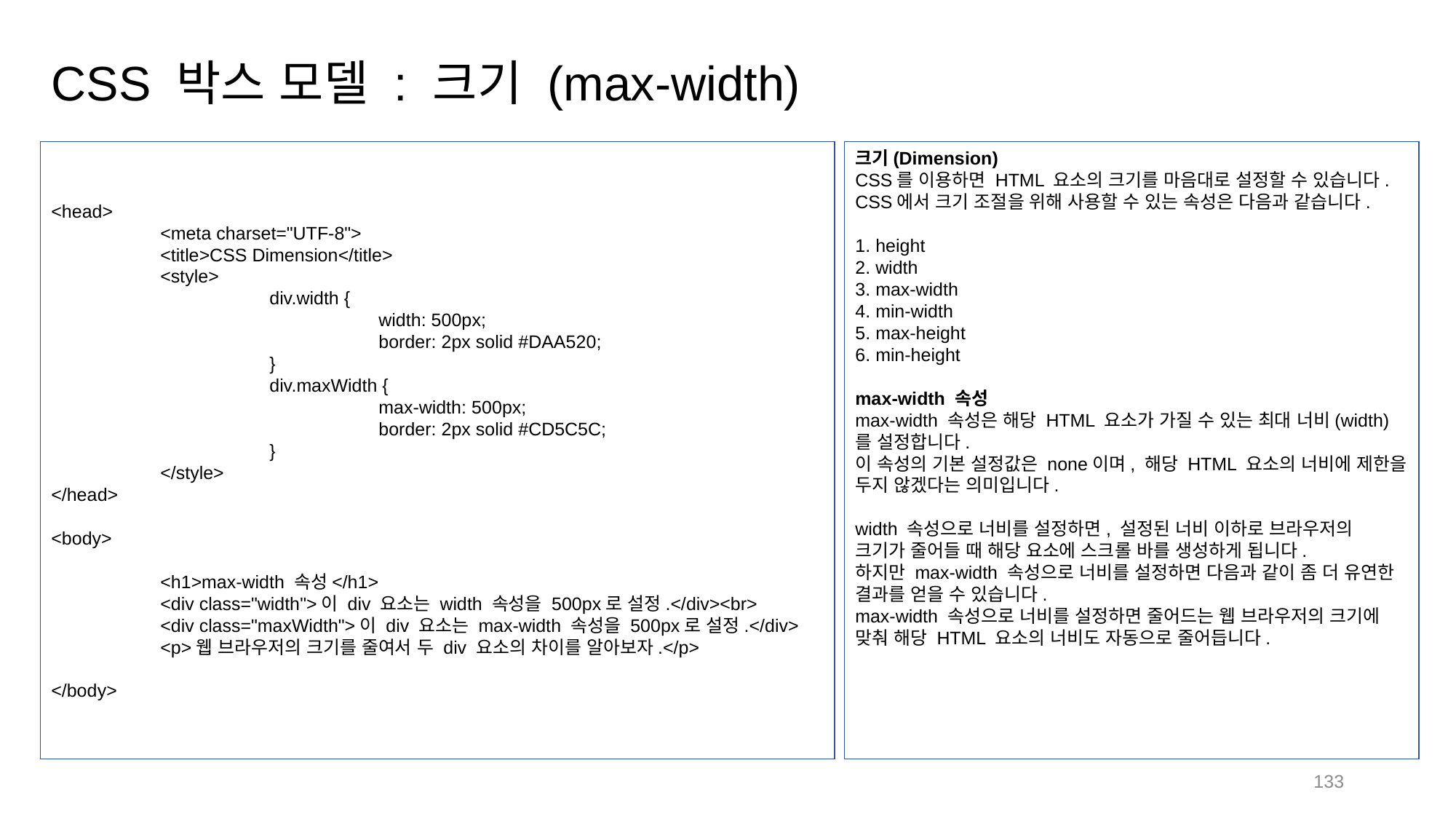

# CSS 박스 모델 : 크기 (max-width)
<head>
	<meta charset="UTF-8">
	<title>CSS Dimension</title>
	<style>
		div.width {
			width: 500px;
			border: 2px solid #DAA520;
		}
		div.maxWidth {
			max-width: 500px;
			border: 2px solid #CD5C5C;
		}
	</style>
</head>

<body>

	<h1>max-width 속성</h1>
	<div class="width">이 div 요소는 width 속성을 500px로 설정.</div><br>
	<div class="maxWidth">이 div 요소는 max-width 속성을 500px로 설정.</div>
	<p>웹 브라우저의 크기를 줄여서 두 div 요소의 차이를 알아보자.</p>

</body>
크기(Dimension)
CSS를 이용하면 HTML 요소의 크기를 마음대로 설정할 수 있습니다.
CSS에서 크기 조절을 위해 사용할 수 있는 속성은 다음과 같습니다.

1. height
2. width
3. max-width
4. min-width
5. max-height
6. min-height

max-width 속성
max-width 속성은 해당 HTML 요소가 가질 수 있는 최대 너비(width)를 설정합니다.
이 속성의 기본 설정값은 none이며, 해당 HTML 요소의 너비에 제한을 두지 않겠다는 의미입니다.

width 속성으로 너비를 설정하면, 설정된 너비 이하로 브라우저의 크기가 줄어들 때 해당 요소에 스크롤 바를 생성하게 됩니다.
하지만 max-width 속성으로 너비를 설정하면 다음과 같이 좀 더 유연한 결과를 얻을 수 있습니다.
max-width 속성으로 너비를 설정하면 줄어드는 웹 브라우저의 크기에 맞춰 해당 HTML 요소의 너비도 자동으로 줄어듭니다.

133